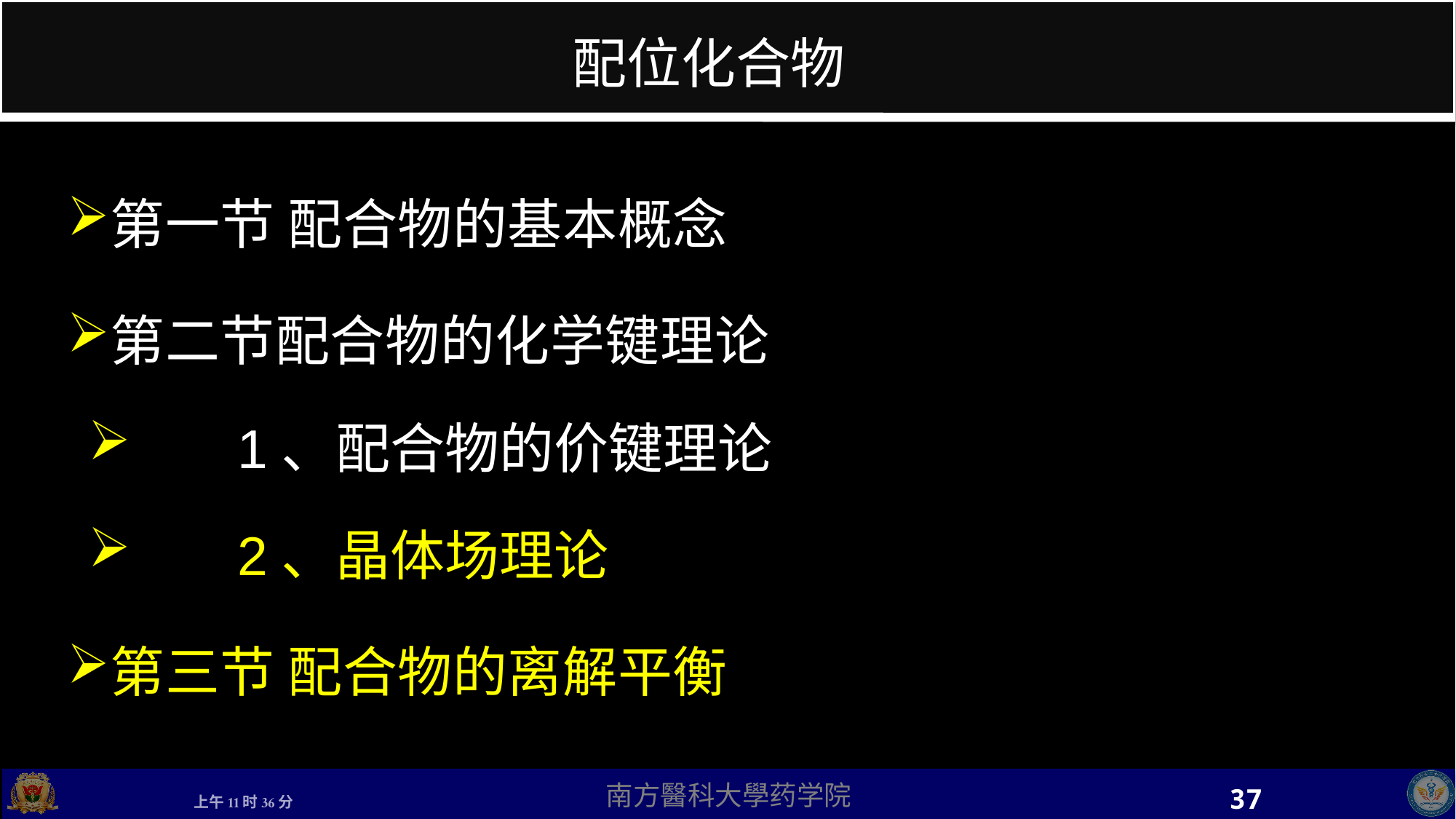

# 配位化合物

第一节 配合物的基本概念
第二节配合物的化学键理论
       1、配合物的价键理论
       2、晶体场理论
第三节 配合物的离解平衡

37
上午11时36分